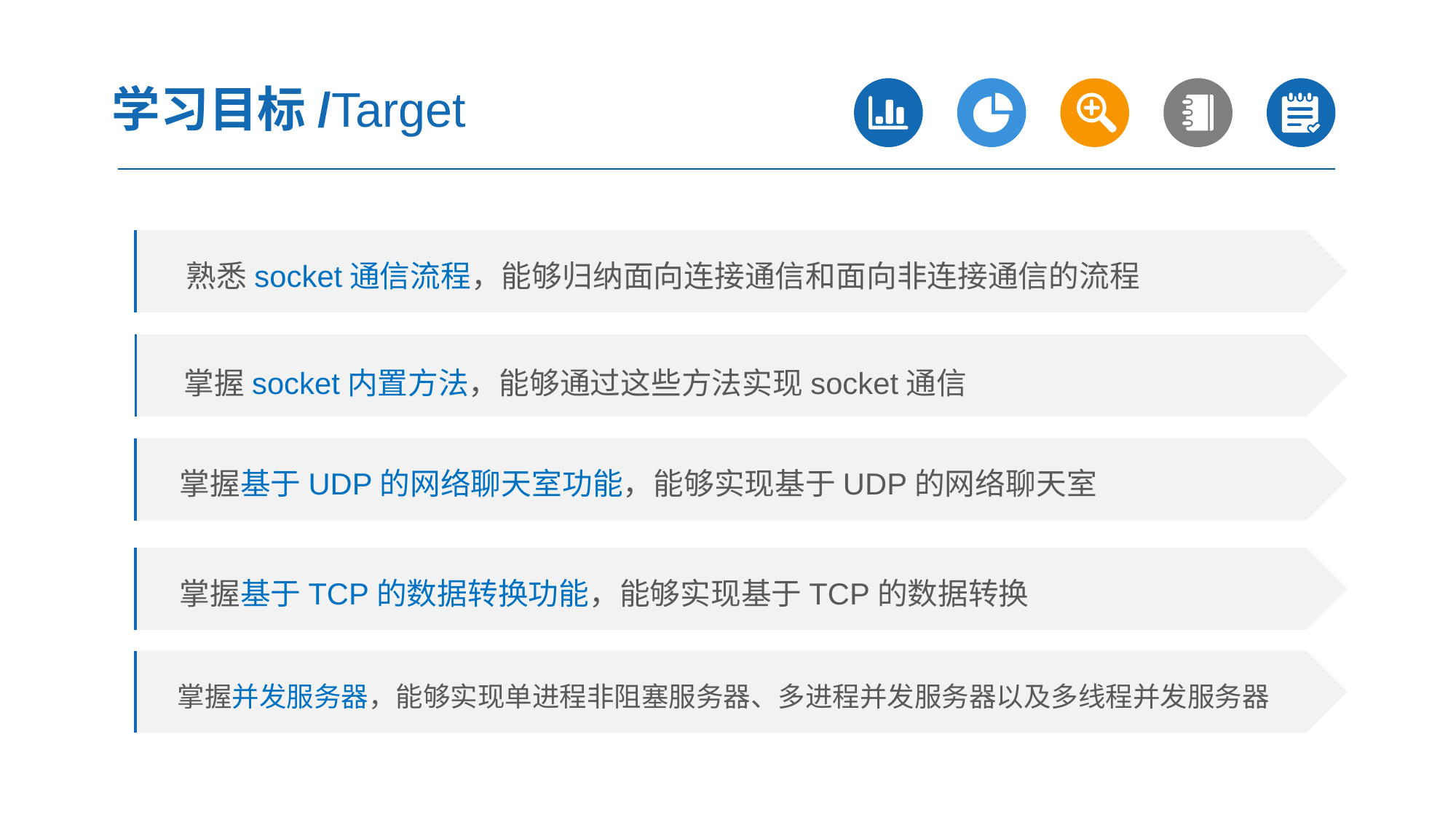

学习目标/Target
     熟悉socket通信流程，能够归纳面向连接通信和面向非连接通信的流程

    掌握socket内置方法，能够通过这些方法实现socket通信

    掌握基于UDP的网络聊天室功能，能够实现基于UDP的网络聊天室

    掌握基于TCP的数据转换功能，能够实现基于TCP的数据转换

    掌握并发服务器，能够实现单进程非阻塞服务器、多进程并发服务器以及多线程并发服务器